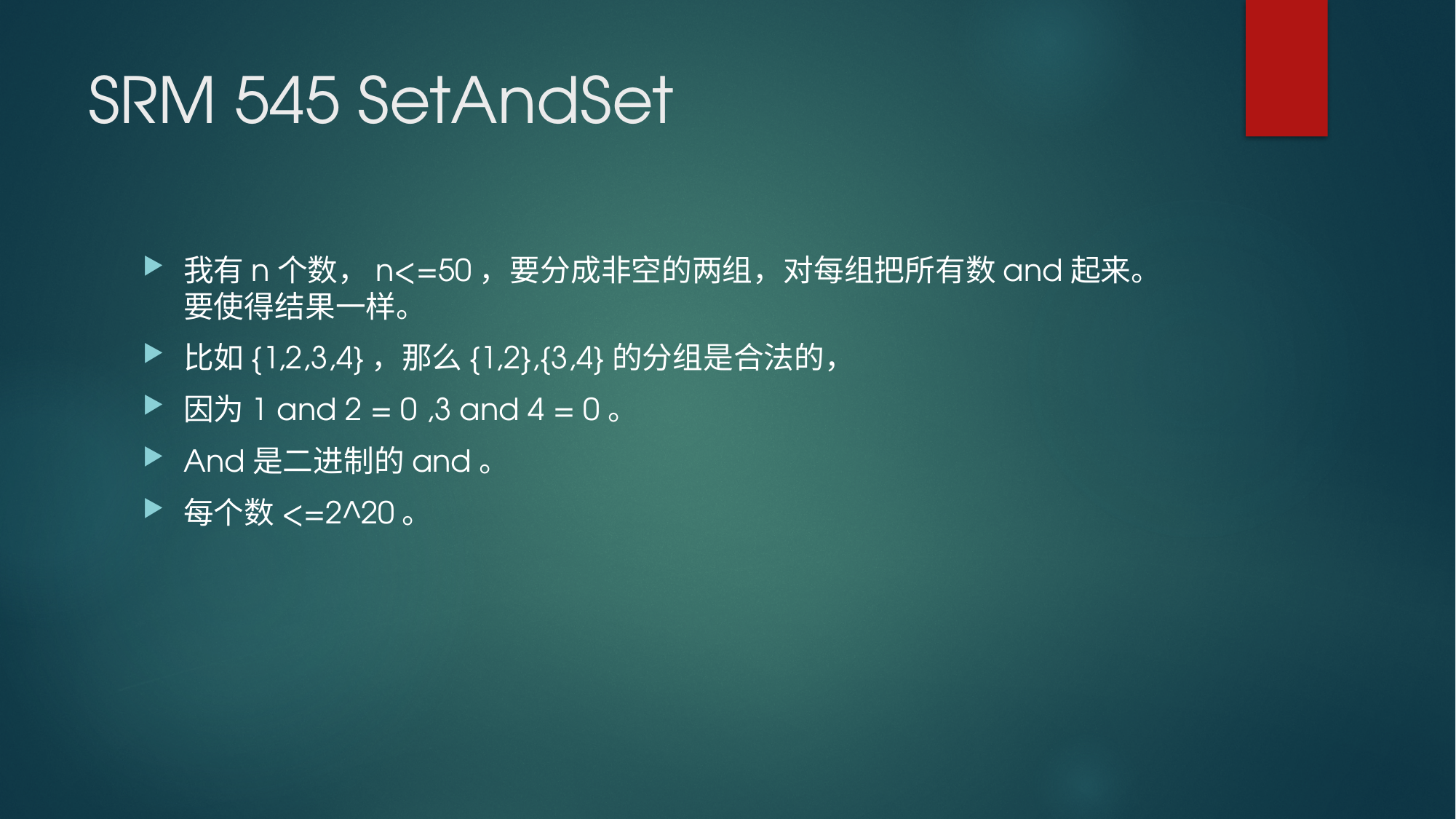

# SRM 545 SetAndSet
我有n个数，n<=50，要分成非空的两组，对每组把所有数and起来。要使得结果一样。
比如{1,2,3,4}，那么{1,2},{3,4}的分组是合法的，
因为1 and 2 = 0 ,3 and 4 = 0。
And是二进制的and。
每个数<=2^20。